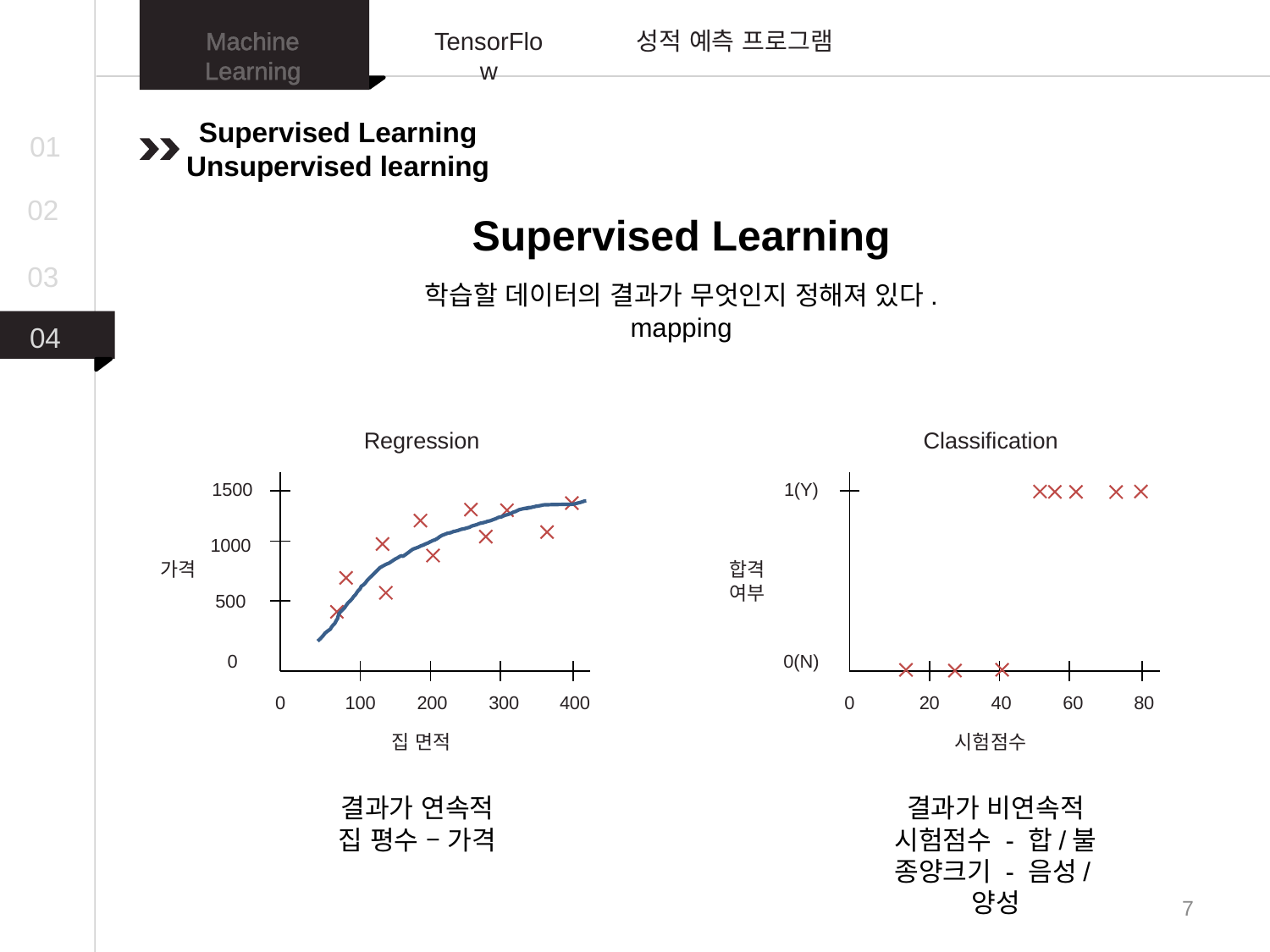

Machine Learning
성적 예측 프로그램
TensorFlow
Supervised Learning
Unsupervised learning

01
02
Supervised Learning
03
학습할 데이터의 결과가 무엇인지 정해져 있다.
mapping

04
Regression
1500
1000
가격
500
0
0
100
200
300
400
집 면적

Classification
1(Y)
합격여부
0(N)
0
20
40
60
80
시험점수
결과가 연속적
집 평수 – 가격
결과가 비연속적
시험점수 - 합/불
종양크기 - 음성/양성
7